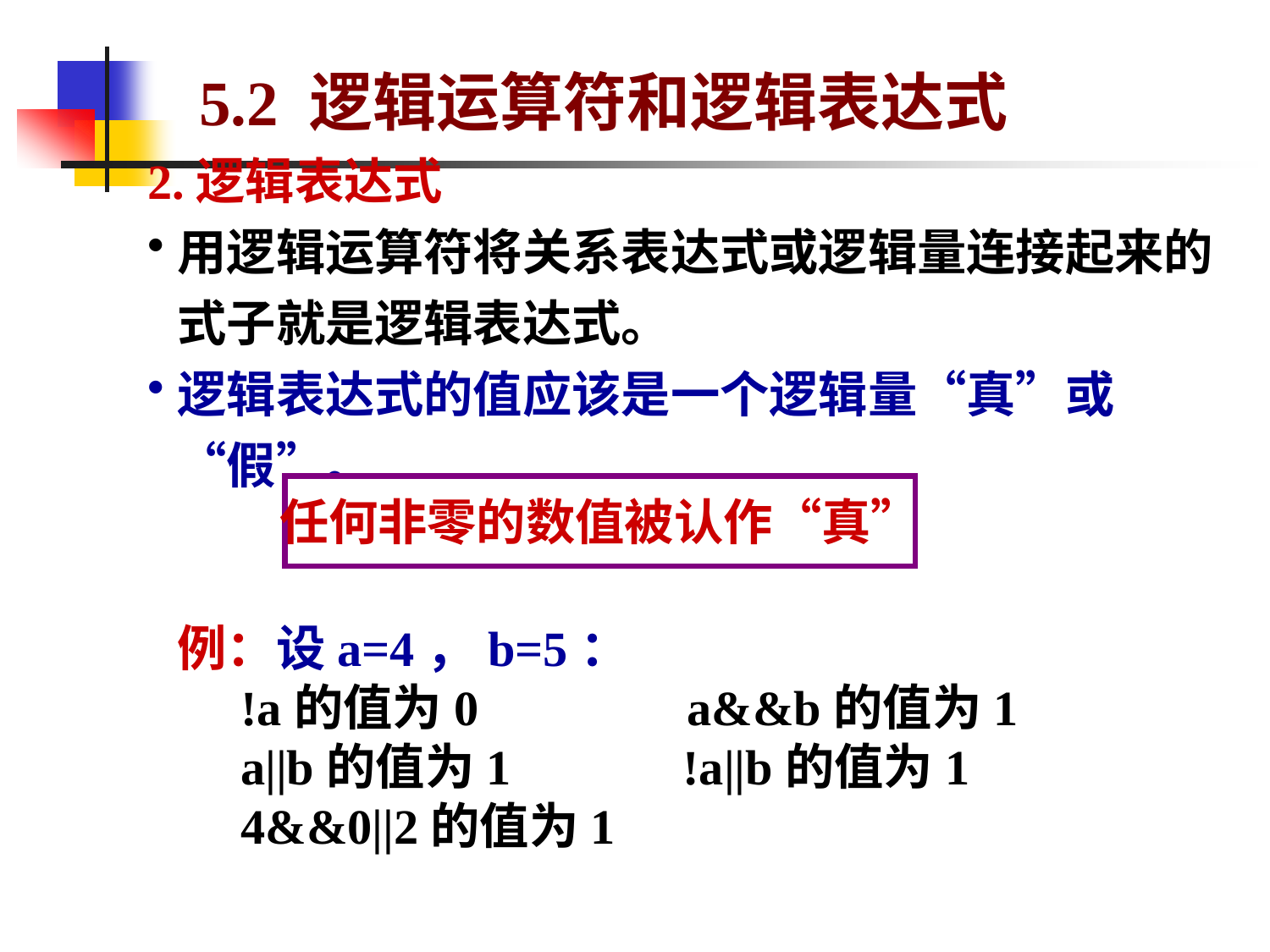

# 5.2 逻辑运算符和逻辑表达式
2.逻辑表达式
用逻辑运算符将关系表达式或逻辑量连接起来的式子就是逻辑表达式。
逻辑表达式的值应该是一个逻辑量“真”或“假”。
任何非零的数值被认作“真”
例：设a=4，b=5：
!a的值为0                 a&&b的值为1
a||b的值为1              !a||b的值为1
4&&0||2的值为1